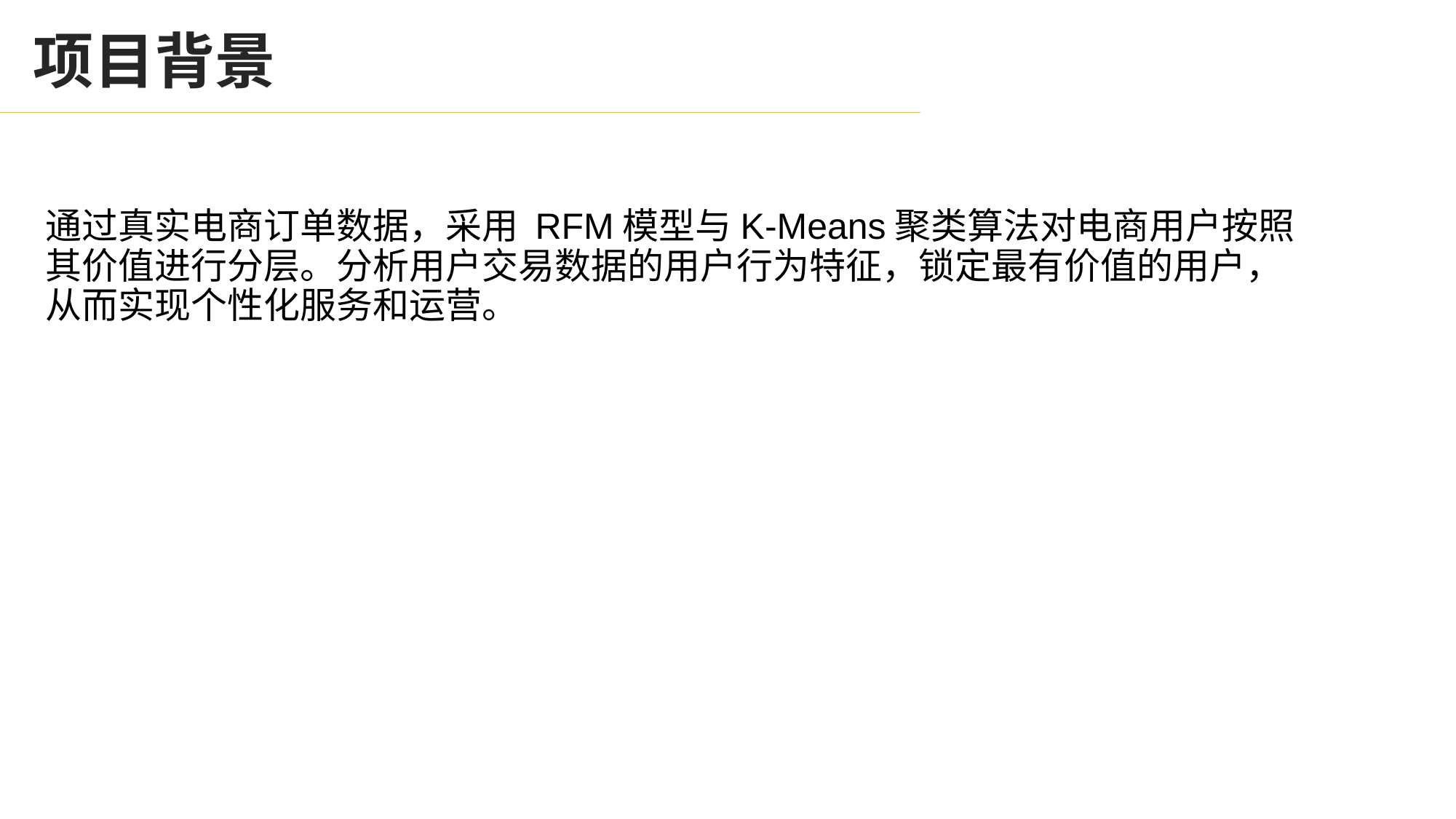

项目背景
通过真实电商订单数据，采用 RFM模型与K-Means聚类算法对电商用户按照其价值进行分层。分析用户交易数据的用户行为特征，锁定最有价值的用户，从而实现个性化服务和运营。